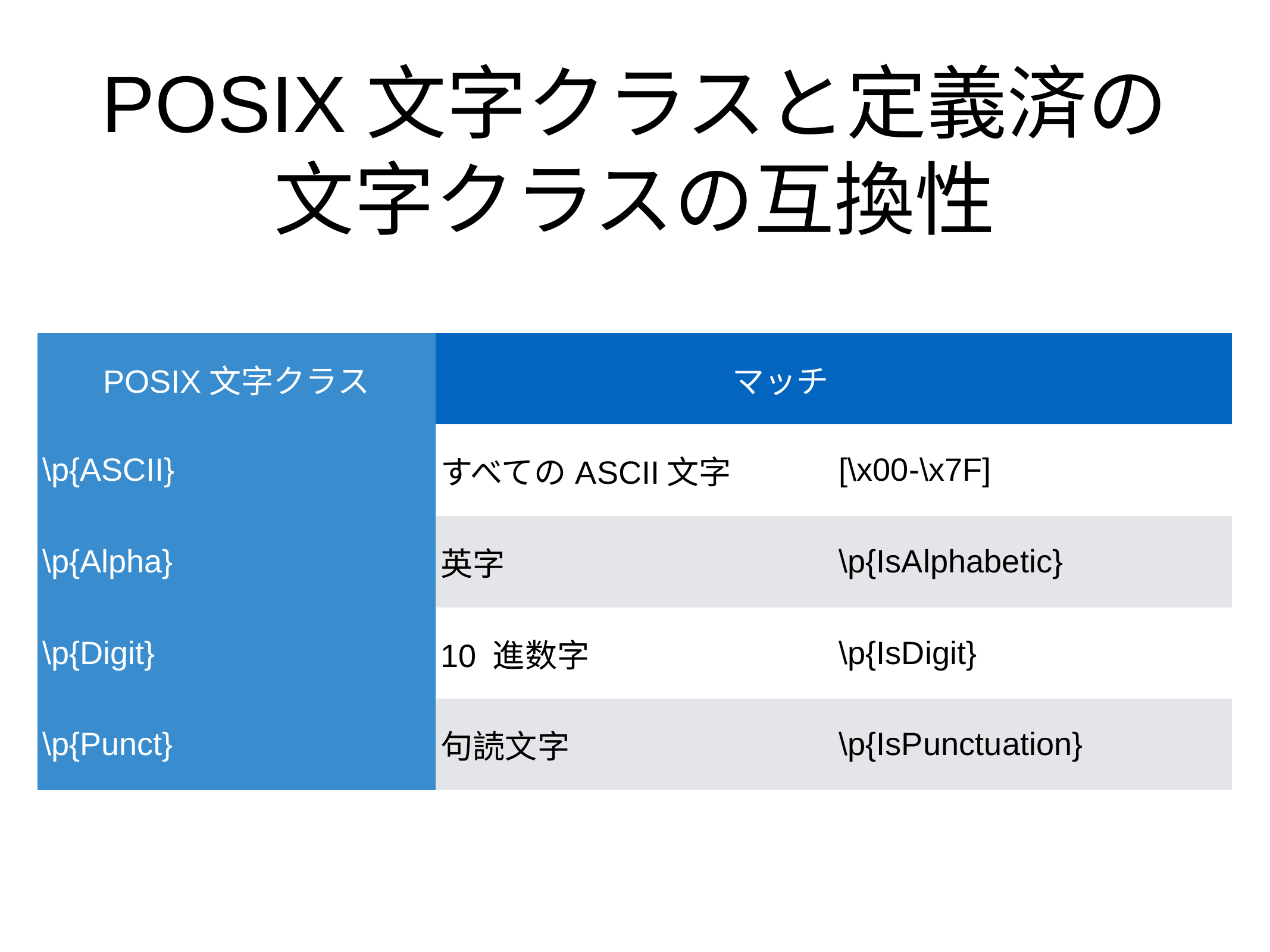

# POSIX文字クラスと定義済の文字クラスの互換性
| POSIX文字クラス | マッチ |  |
| --- | --- | --- |
| \p{ASCII} | すべてのASCII文字 | [\x00-\x7F] |
| \p{Alpha} | 英字 | \p{IsAlphabetic} |
| \p{Digit} | 10 進数字 | \p{IsDigit} |
| \p{Punct} | 句読文字 | \p{IsPunctuation} |